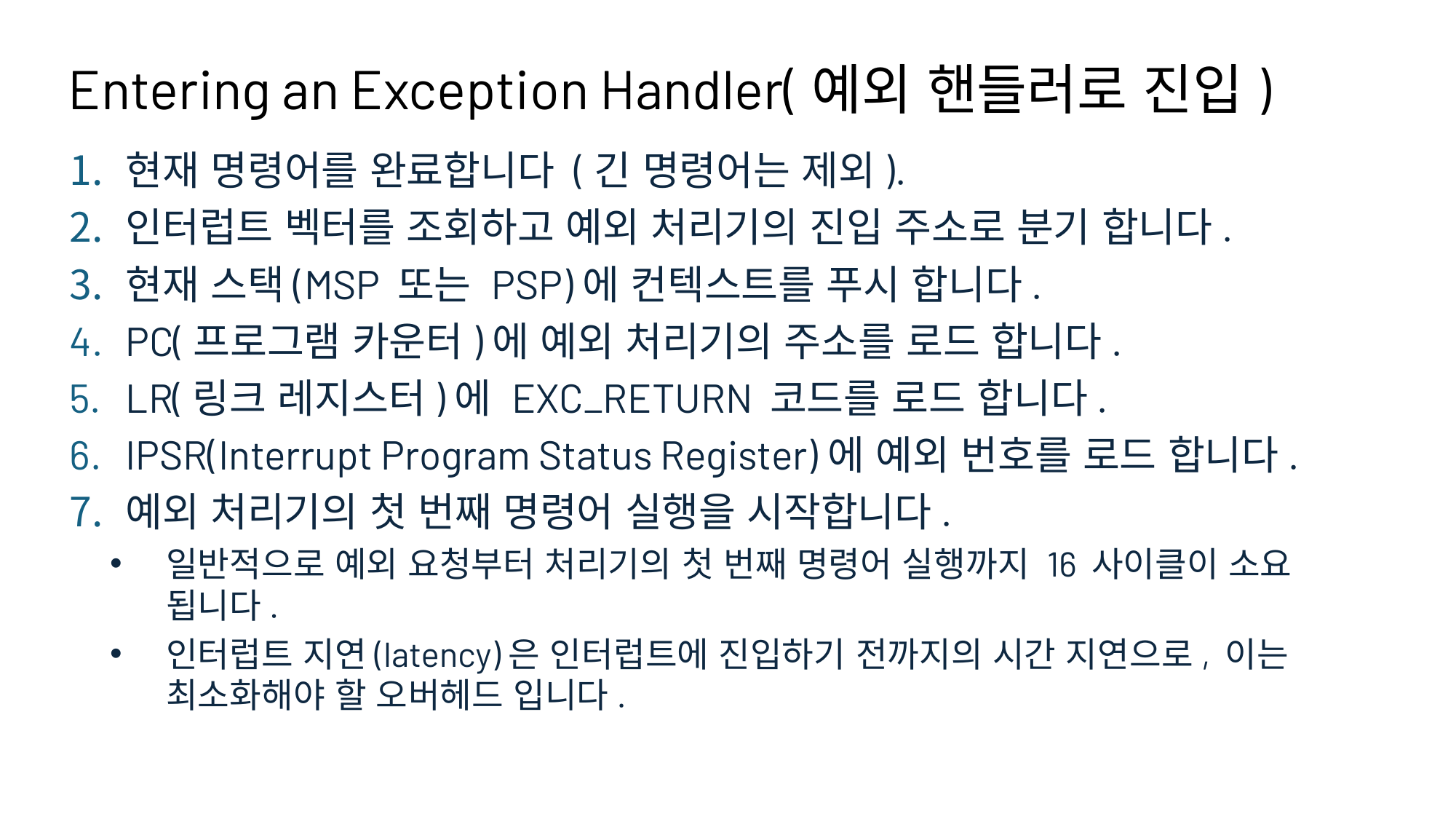

# Entering an Exception Handler(예외 핸들러로 진입)
현재 명령어를 완료합니다 (긴 명령어는 제외).
인터럽트 벡터를 조회하고 예외 처리기의 진입 주소로 분기 합니다.
현재 스택(MSP 또는 PSP)에 컨텍스트를 푸시 합니다.
PC(프로그램 카운터)에 예외 처리기의 주소를 로드 합니다.
LR(링크 레지스터)에 EXC_RETURN 코드를 로드 합니다.
IPSR(Interrupt Program Status Register)에 예외 번호를 로드 합니다.
예외 처리기의 첫 번째 명령어 실행을 시작합니다.
일반적으로 예외 요청부터 처리기의 첫 번째 명령어 실행까지 16 사이클이 소요 됩니다.
인터럽트 지연(latency)은 인터럽트에 진입하기 전까지의 시간 지연으로, 이는 최소화해야 할 오버헤드 입니다.